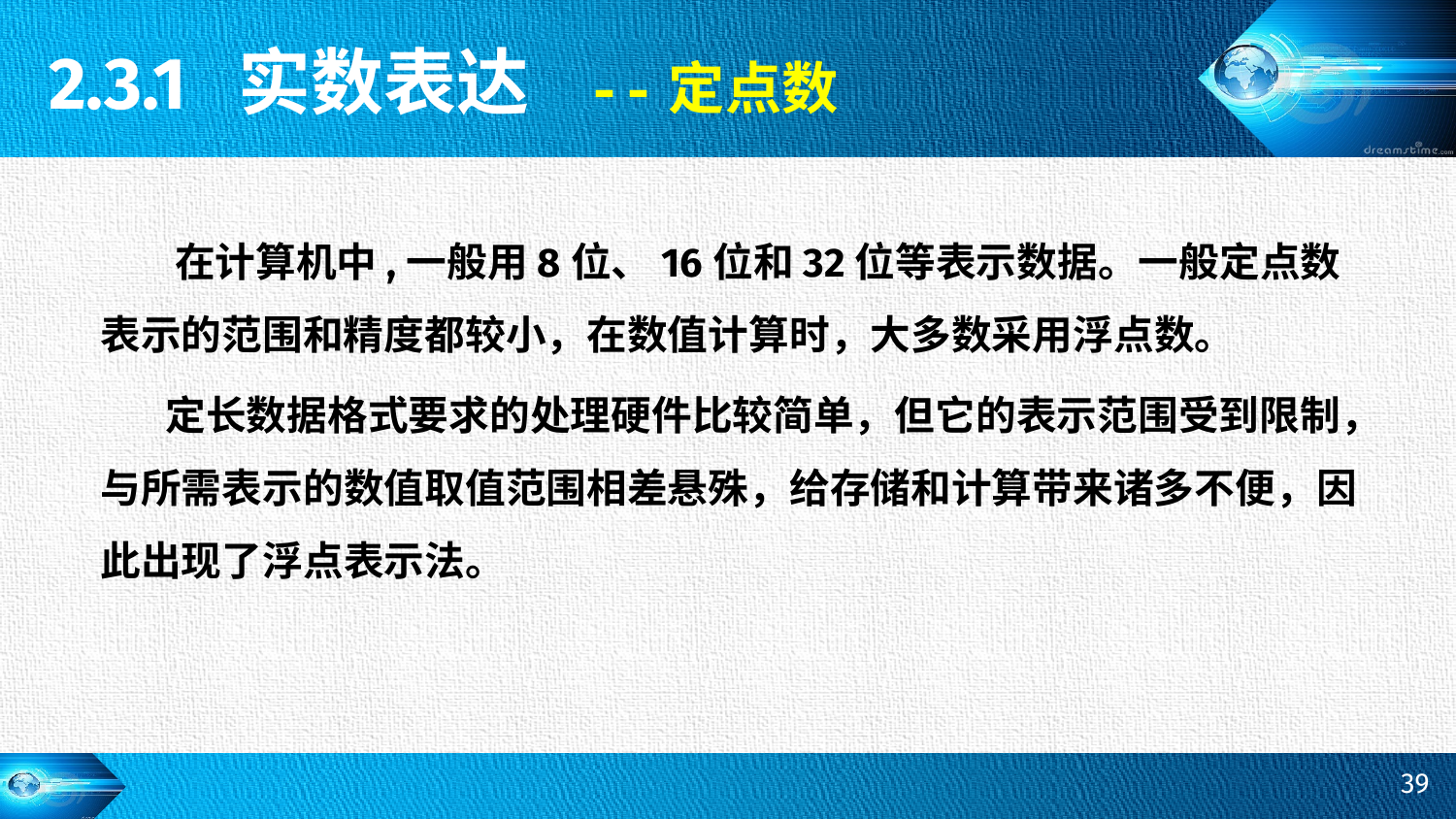

2.3.1  实数表达
--定点数
       在计算机中,一般用8位、16位和32位等表示数据。一般定点数表示的范围和精度都较小，在数值计算时，大多数采用浮点数。
      定长数据格式要求的处理硬件比较简单，但它的表示范围受到限制，与所需表示的数值取值范围相差悬殊，给存储和计算带来诸多不便，因此出现了浮点表示法。
39